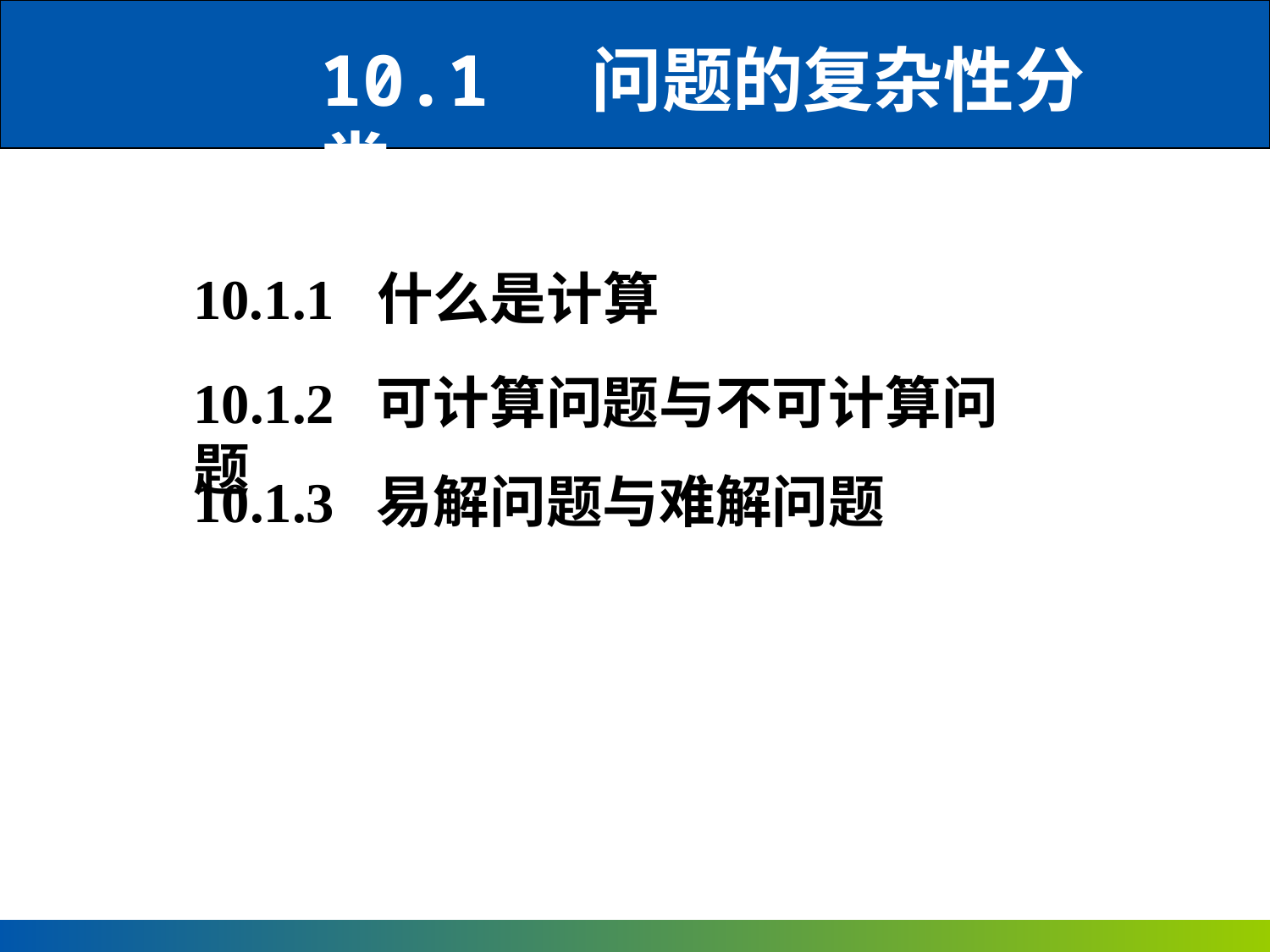

10.1  问题的复杂性分类
10.1.1  什么是计算
10.1.2  可计算问题与不可计算问题
10.1.3  易解问题与难解问题